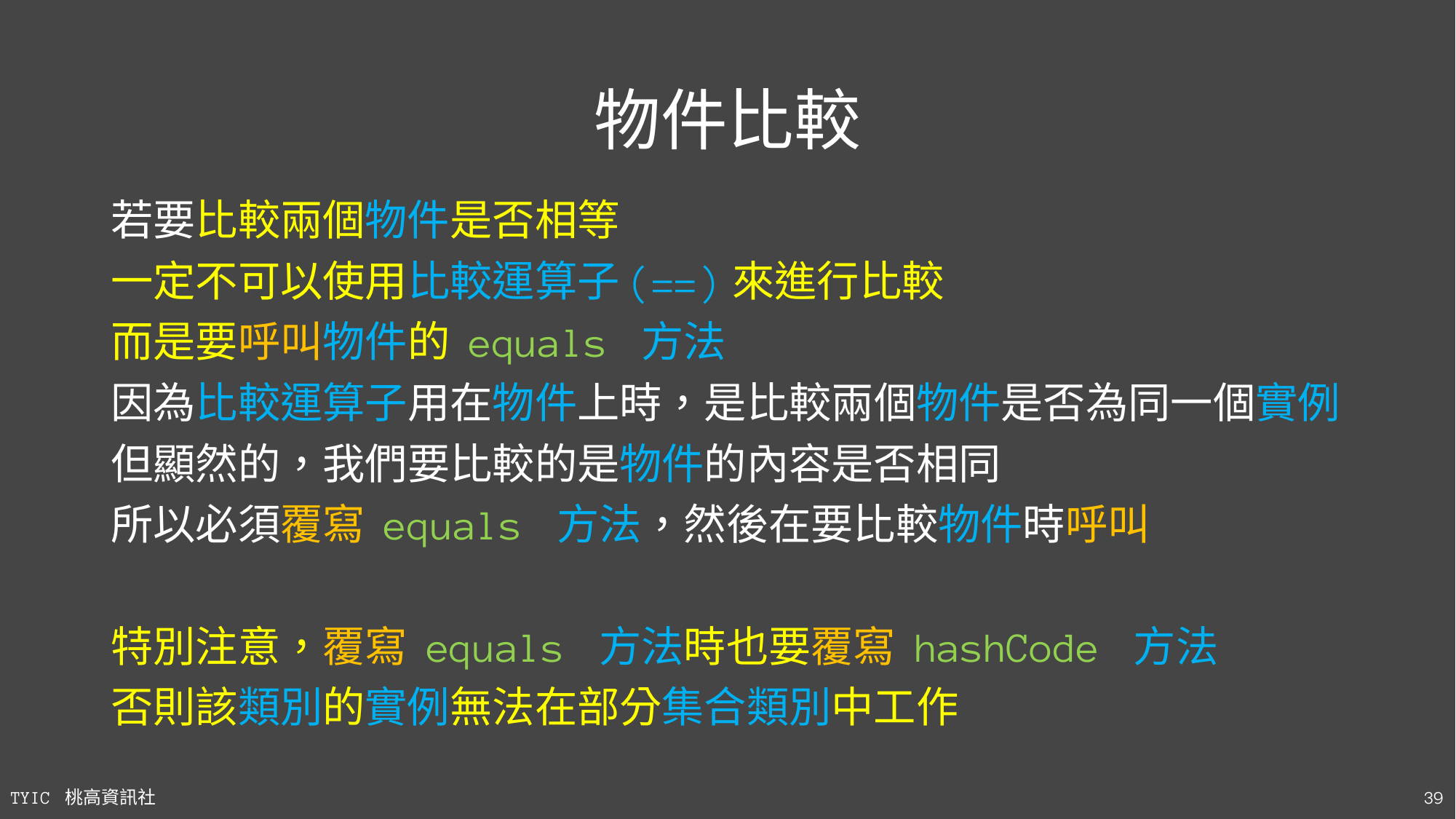

# 物件比較
若要比較兩個物件是否相等
一定不可以使用比較運算子(==)來進行比較
而是要呼叫物件的 equals 方法
因為比較運算子用在物件上時，是比較兩個物件是否為同一個實例
但顯然的，我們要比較的是物件的內容是否相同
所以必須覆寫 equals 方法，然後在要比較物件時呼叫

特別注意，覆寫 equals 方法時也要覆寫 hashCode 方法
否則該類別的實例無法在部分集合類別中工作